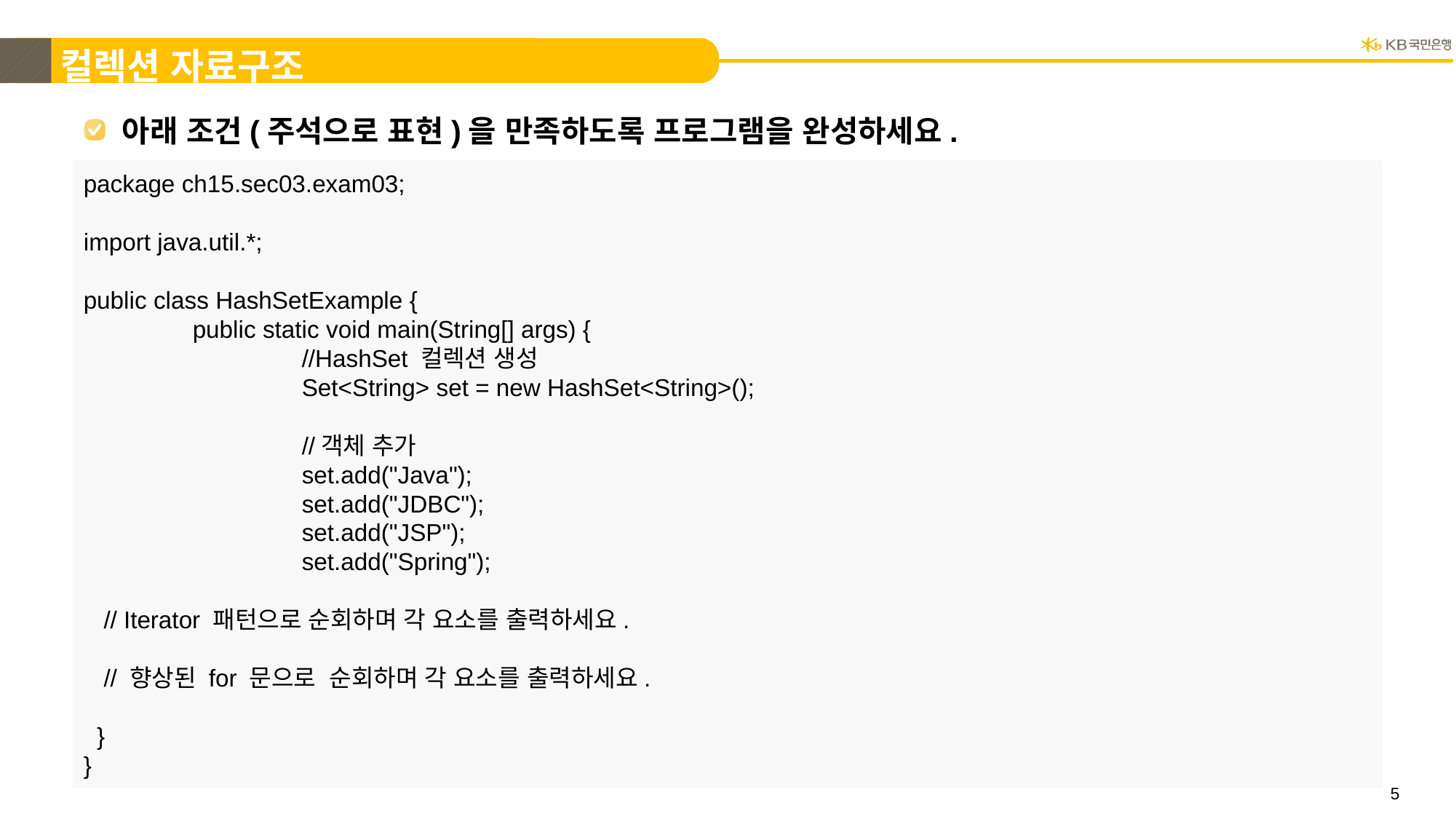

컬렉션 자료구조
# 아래 조건(주석으로 표현)을 만족하도록 프로그램을 완성하세요.
package ch15.sec03.exam03;

import java.util.*;

public class HashSetExample {
	public static void main(String[] args) {
		//HashSet 컬렉션 생성
		Set<String> set = new HashSet<String>();

		//객체 추가
		set.add("Java");
		set.add("JDBC");
		set.add("JSP");
		set.add("Spring");

   // Iterator 패턴으로 순회하며 각 요소를 출력하세요.

   // 향상된 for 문으로  순회하며 각 요소를 출력하세요.

  }
}